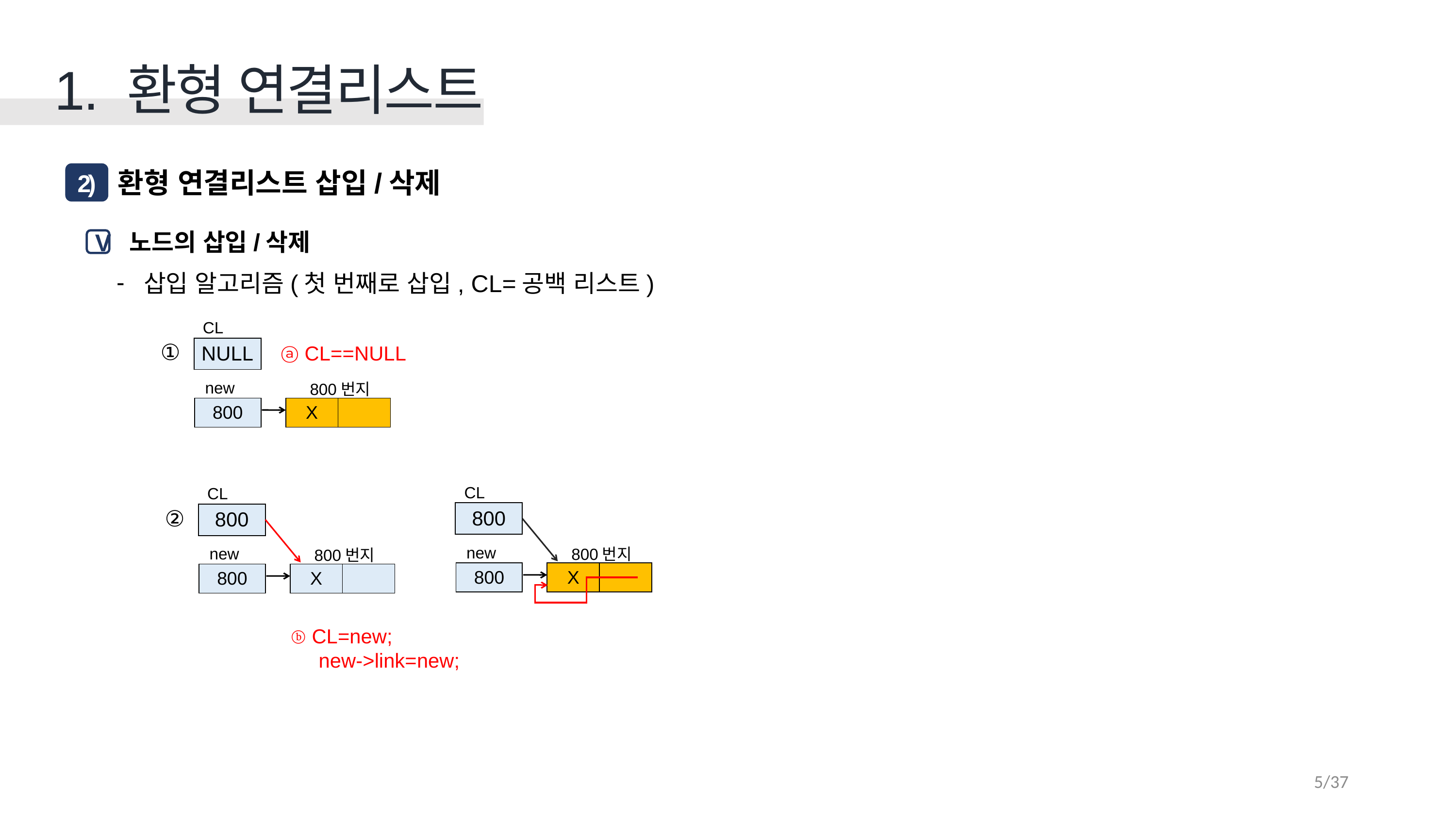

1. 환형 연결리스트

 환형 연결리스트 삽입/삭제
2)
 노드의 삽입/삭제

삽입 알고리즘(첫 번째로 삽입, CL=공백 리스트)

V
CL
①
 ⓐ CL==NULL
| NULL |
| --- |
new
800번지
| 800 |
| --- |
| X |  |
| --- | --- |
CL
CL
②
| 800 |
| --- |
| 800 |
| --- |
new
new
800번지
800번지
| 800 |
| --- |
| X |  |
| --- | --- |
| 800 |
| --- |
| X |  |
| --- | --- |
 ⓑ CL=new;
      new->link=new;
5/37